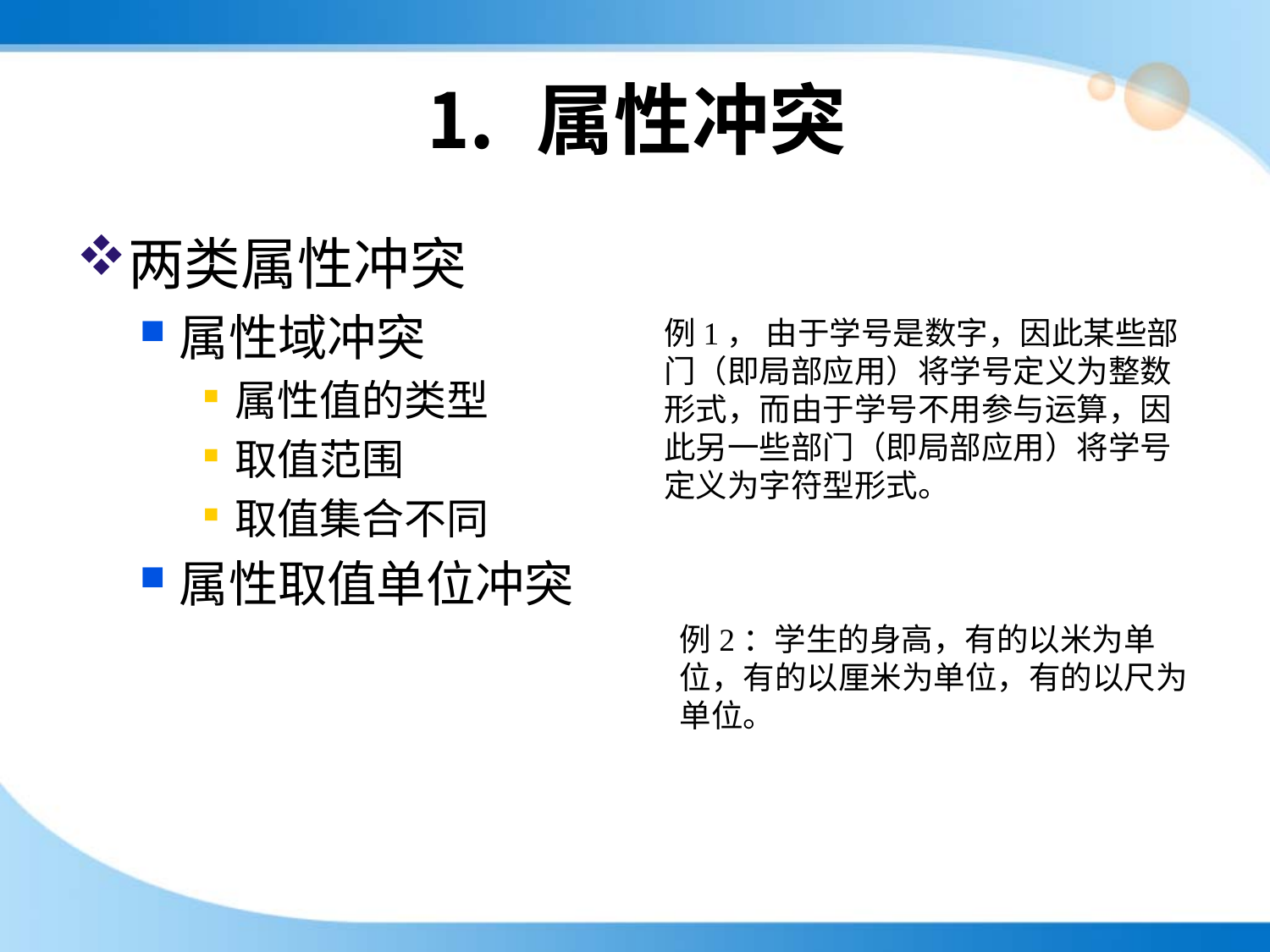

# ⒈ 属性冲突
两类属性冲突
属性域冲突
属性值的类型
取值范围
取值集合不同
属性取值单位冲突
例1， 由于学号是数字，因此某些部门（即局部应用）将学号定义为整数形式，而由于学号不用参与运算，因此另一些部门（即局部应用）将学号定义为字符型形式。
例2：学生的身高，有的以米为单位，有的以厘米为单位，有的以尺为单位。